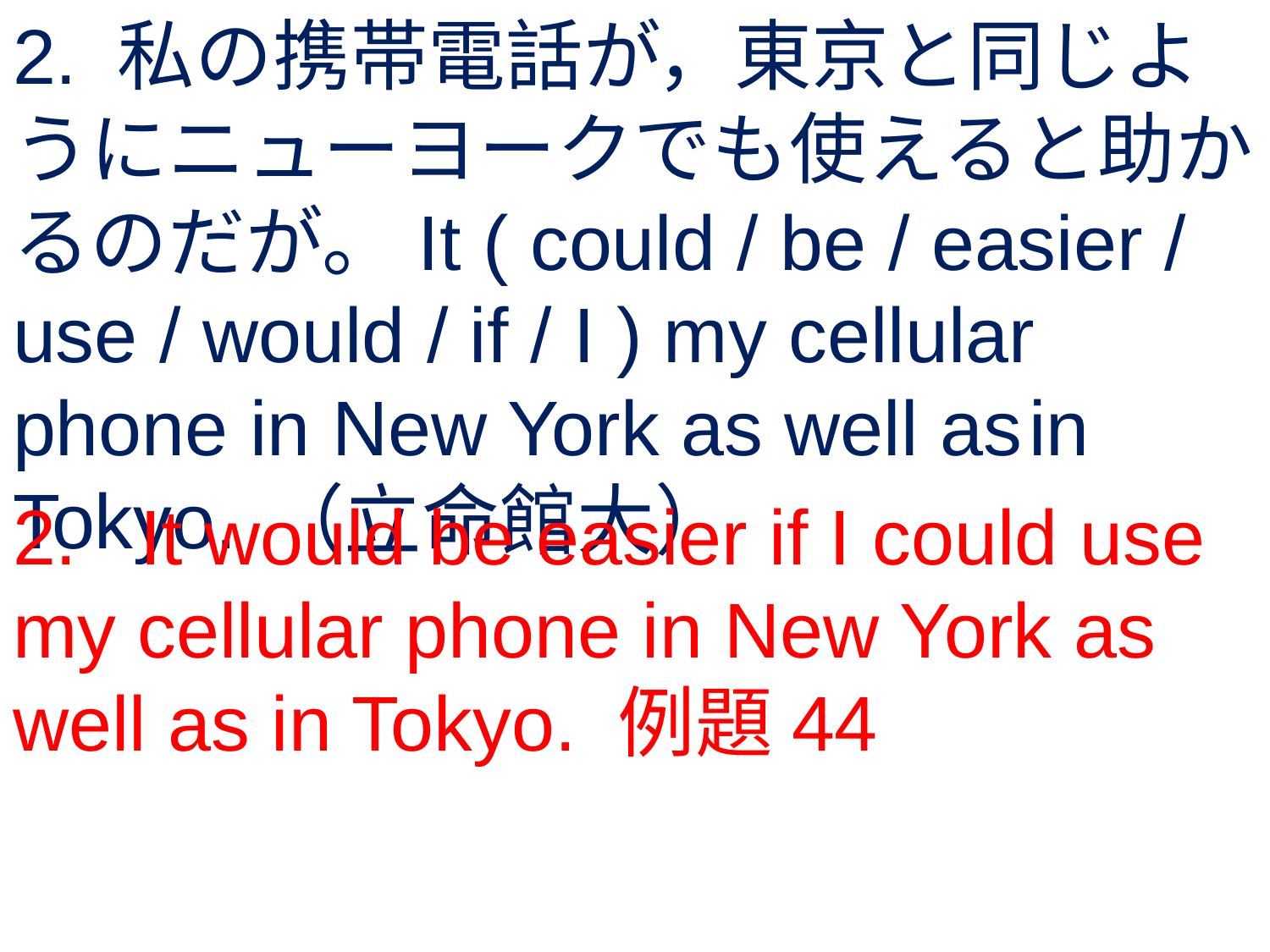

# 2. 私の携帯電話が，東京と同じようにニューヨークでも使えると助かるのだが。It ( could / be / easier / use / would / if / I ) my cellular phone in New York as well as	in Tokyo.	（立命館大）
2.	It would be easier if I could use my cellular phone in New York as well as in Tokyo. 例題44